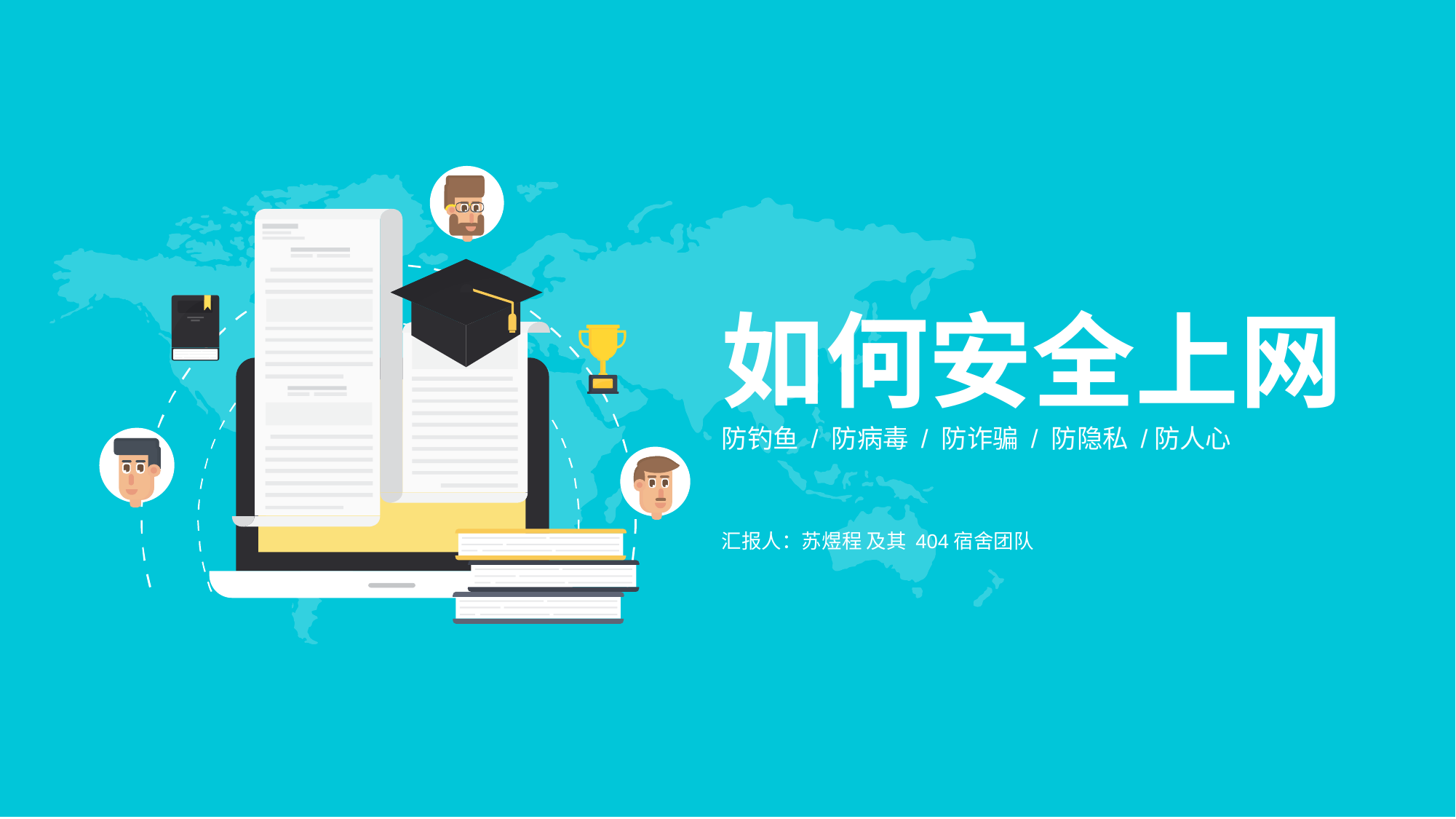

如何安全上网
防钓鱼 / 防病毒 / 防诈骗 / 防隐私 /防人心
汇报人：苏煜程 及其 404宿舍团队